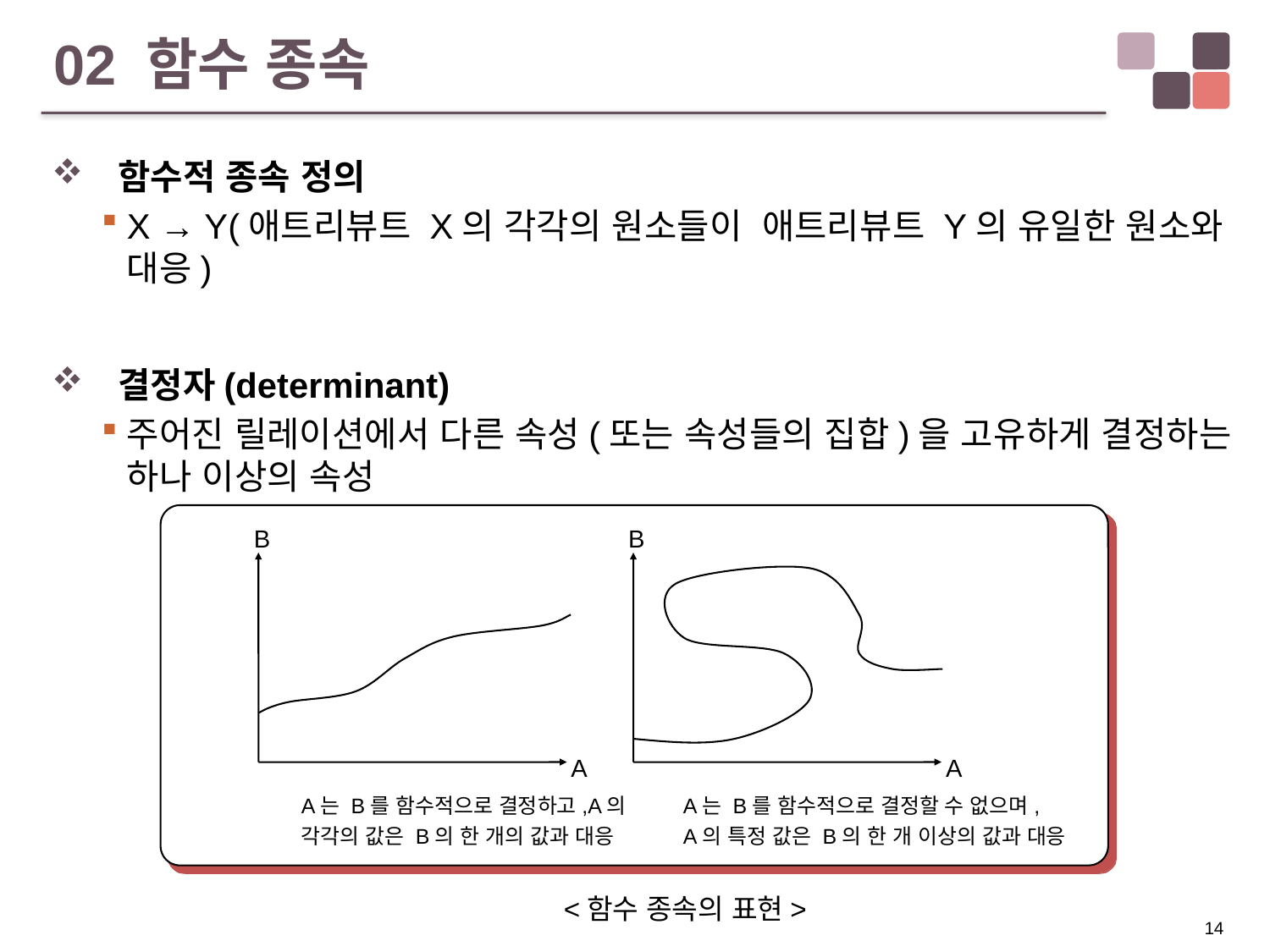

# 02 함수 종속
 함수적 종속 정의
X → Y(애트리뷰트 X의 각각의 원소들이  애트리뷰트 Y의 유일한 원소와 대응)

 결정자(determinant)
주어진 릴레이션에서 다른 속성(또는 속성들의 집합)을 고유하게 결정하는 하나 이상의 속성

B
B

A
A

A는 B를 함수적으로 결정하고,A의
각각의 값은 B의 한 개의 값과 대응
A는 B를 함수적으로 결정할 수 없으며,
A의 특정 값은 B의 한 개 이상의 값과 대응
<함수 종속의 표현>